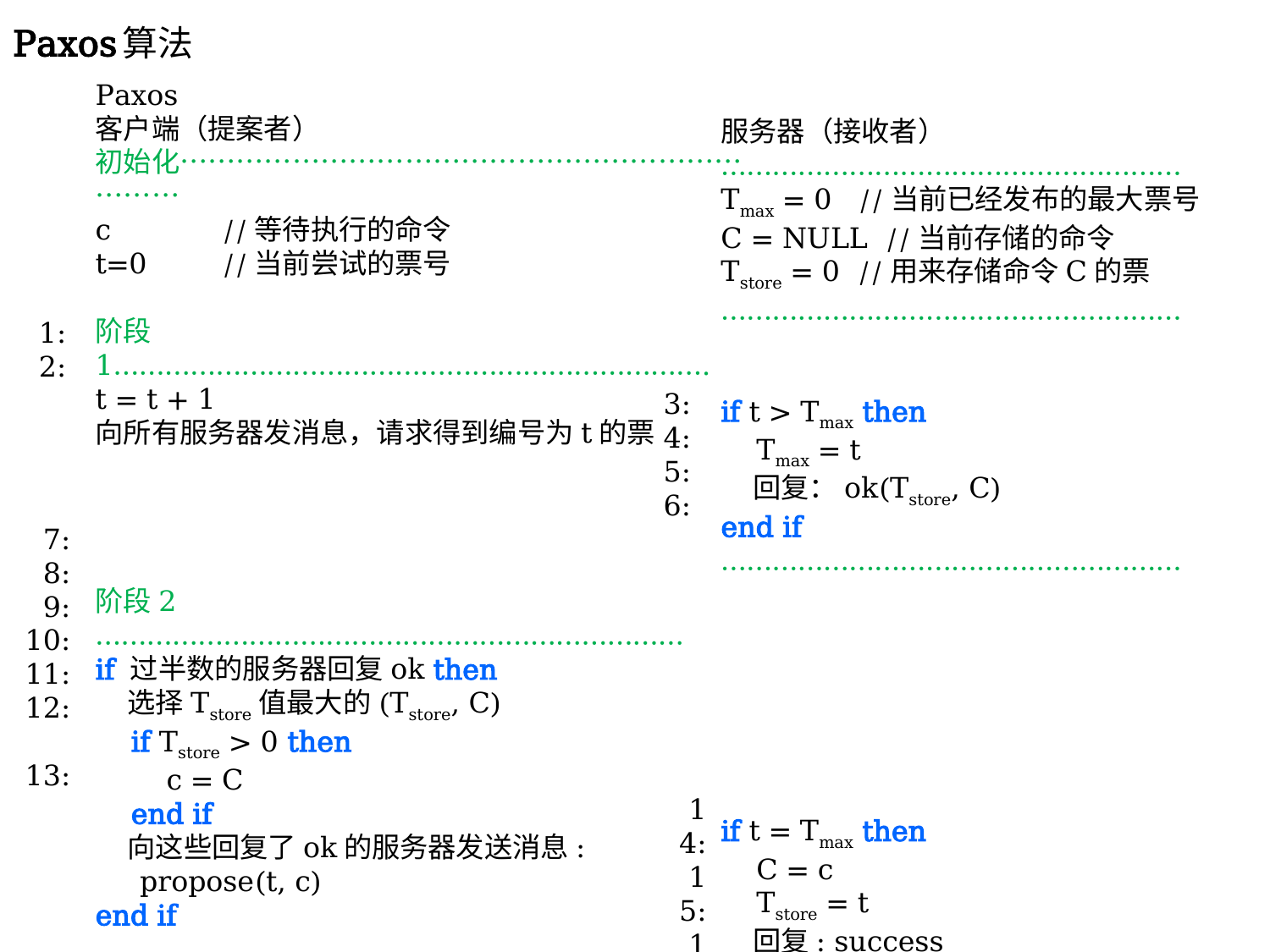

# Paxos算法
Paxos
客户端（提案者）
初始化……………………………………………………………
c	//等待执行的命令
t=0	//当前尝试的票号

阶段1…………………………………………………………….
t = t + 1
向所有服务器发消息，请求得到编号为t的票

阶段2 ……………………………………………………………
if 过半数的服务器回复ok then
    选择Tstore值最大的(Tstore, C)
    if Tstore > 0 then
        c = C
    end if
    向这些回复了ok的服务器发送消息:
     propose(t, c)
end if
服务器（接收者）
………………………………………………
Tmax = 0   //当前已经发布的最大票号
C = NULL  //当前存储的命令
Tstore = 0  //用来存储命令C的票
………………………………………………

if t > Tmax then
    Tmax = t
    回复：ok(Tstore, C)
end if
………………………………………………

if t = Tmax then
    C = c
    Tstore = t
    回复: success
end if
1:
2:
3:
4:
5:
6:
7:
8:
9:
10:
11:
12:

13:
14:
15:
16:
17:
18: